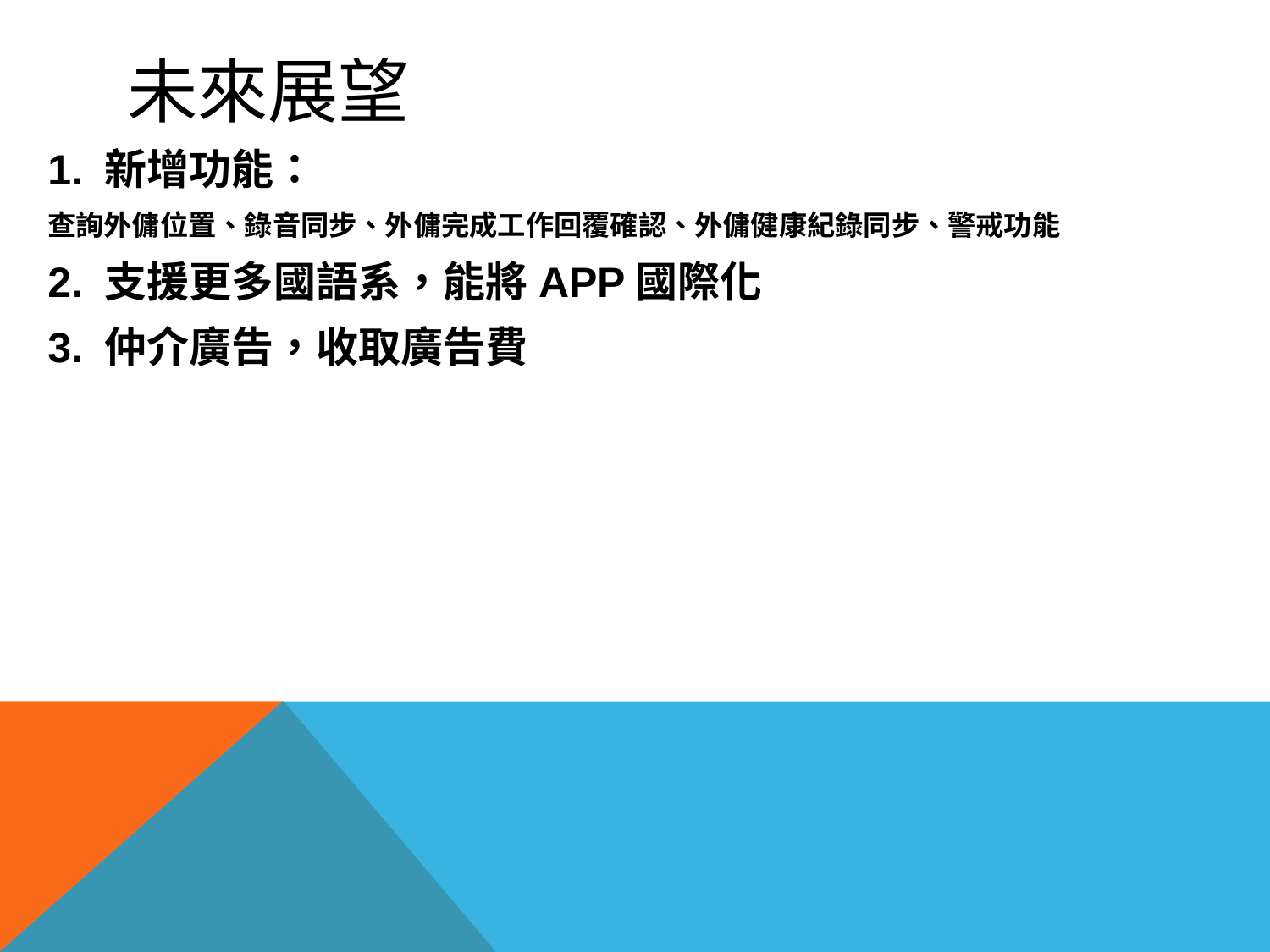

# 未來展望
1. 新增功能：
查詢外傭位置、錄音同步、外傭完成工作回覆確認、外傭健康紀錄同步、警戒功能
2. 支援更多國語系，能將APP國際化
3. 仲介廣告，收取廣告費